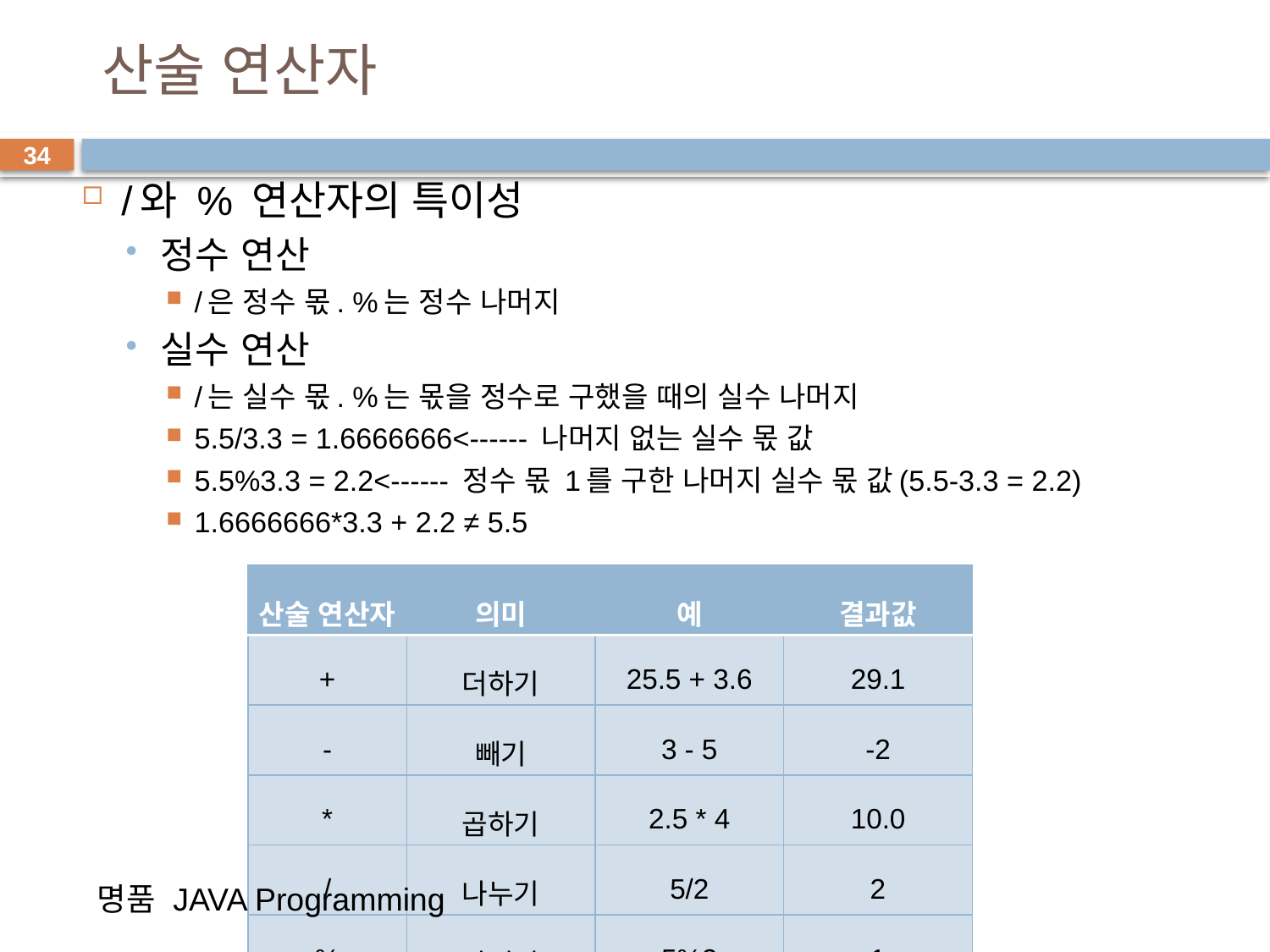

# 산술 연산자
34
/와 % 연산자의 특이성
정수 연산
/은 정수 몫. %는 정수 나머지
실수 연산
/는 실수 몫. %는 몫을 정수로 구했을 때의 실수 나머지
5.5/3.3 = 1.6666666<------ 나머지 없는 실수 몫 값
5.5%3.3 = 2.2<------ 정수 몫 1를 구한 나머지 실수 몫 값(5.5-3.3 = 2.2)
1.6666666*3.3 + 2.2 ≠ 5.5

| 산술 연산자 | 의미 | 예 | 결과값 |
| --- | --- | --- | --- |
| + | 더하기 | 25.5 + 3.6 | 29.1 |
| - | 빼기 | 3 - 5 | -2 |
| \* | 곱하기 | 2.5 \* 4 | 10.0 |
| / | 나누기 | 5/2 | 2 |
| % | 나머지 | 5%2 | 1 |
명품 JAVA Programming